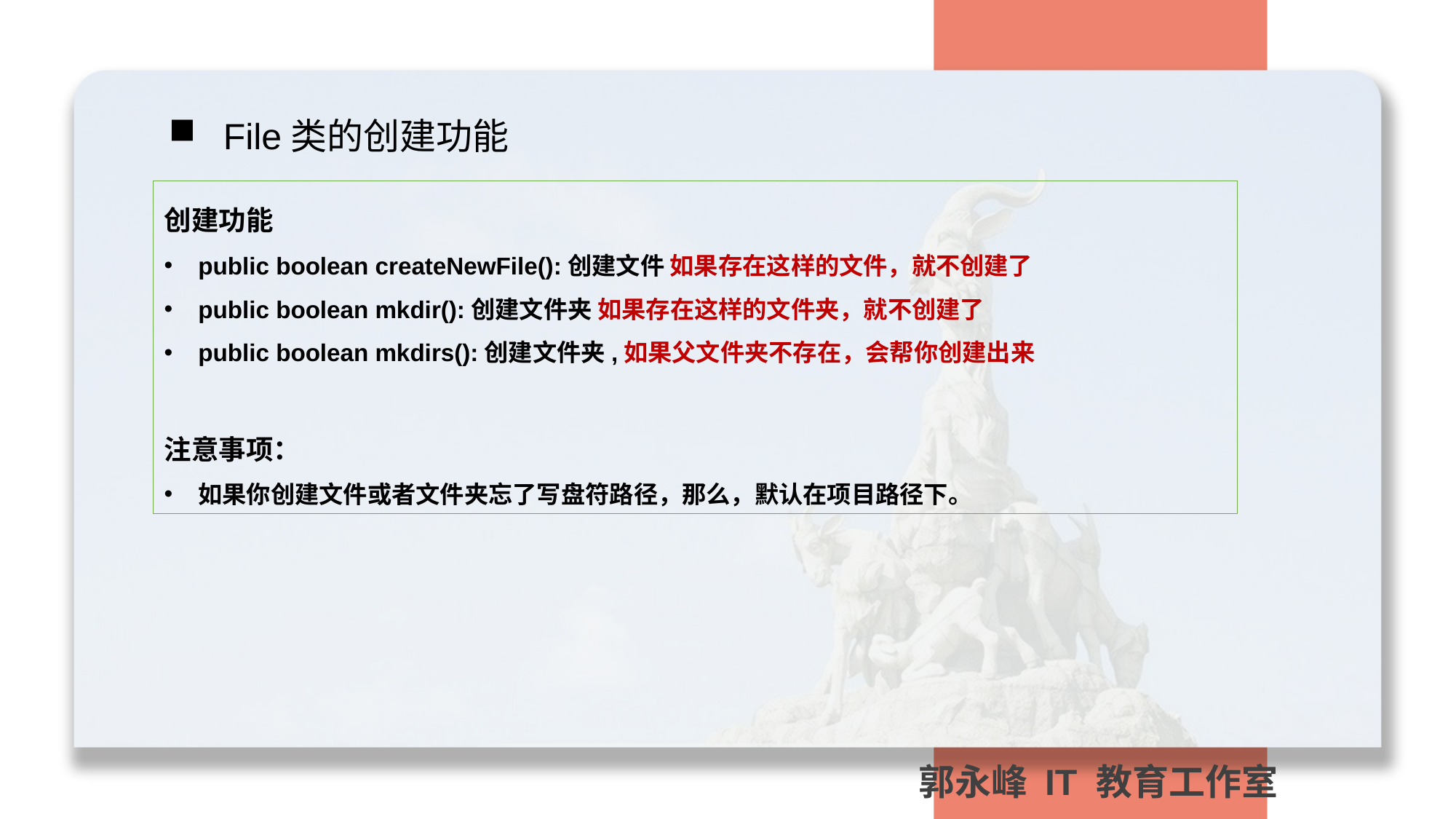

File类的创建功能
创建功能
public boolean createNewFile():创建文件 如果存在这样的文件，就不创建了
public boolean mkdir():创建文件夹 如果存在这样的文件夹，就不创建了
public boolean mkdirs():创建文件夹,如果父文件夹不存在，会帮你创建出来

注意事项：
如果你创建文件或者文件夹忘了写盘符路径，那么，默认在项目路径下。